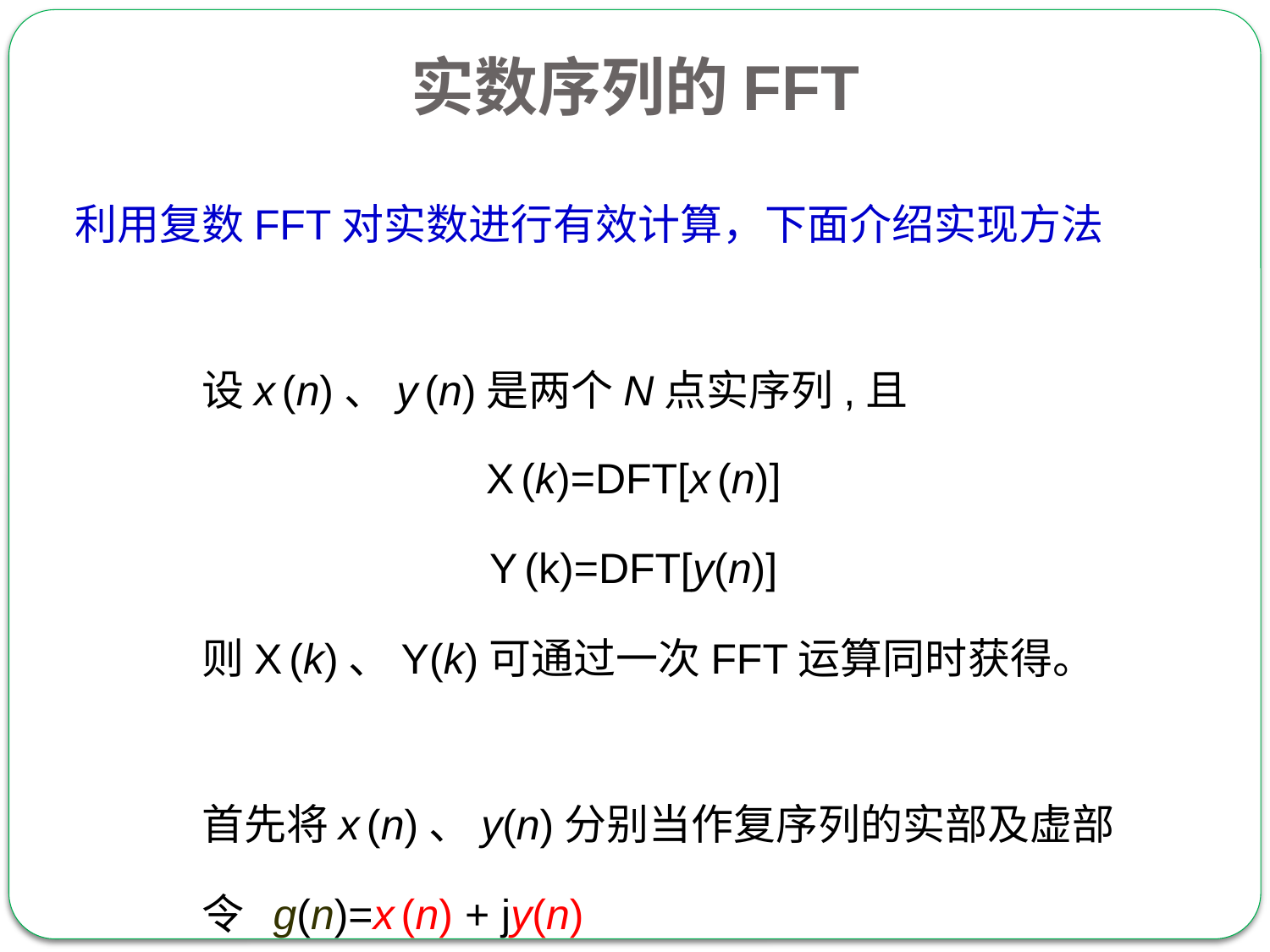

# 实数序列的FFT
利用复数FFT对实数进行有效计算，下面介绍实现方法

	设x (n)、y (n)是两个N点实序列,且
X (k)=DFT[x (n)]
Y (k)=DFT[y(n)]
	则X (k)、Y(k)可通过一次FFT运算同时获得。

	首先将x (n)、y(n)分别当作复序列的实部及虚部
	令  g(n)=x (n) + jy(n)